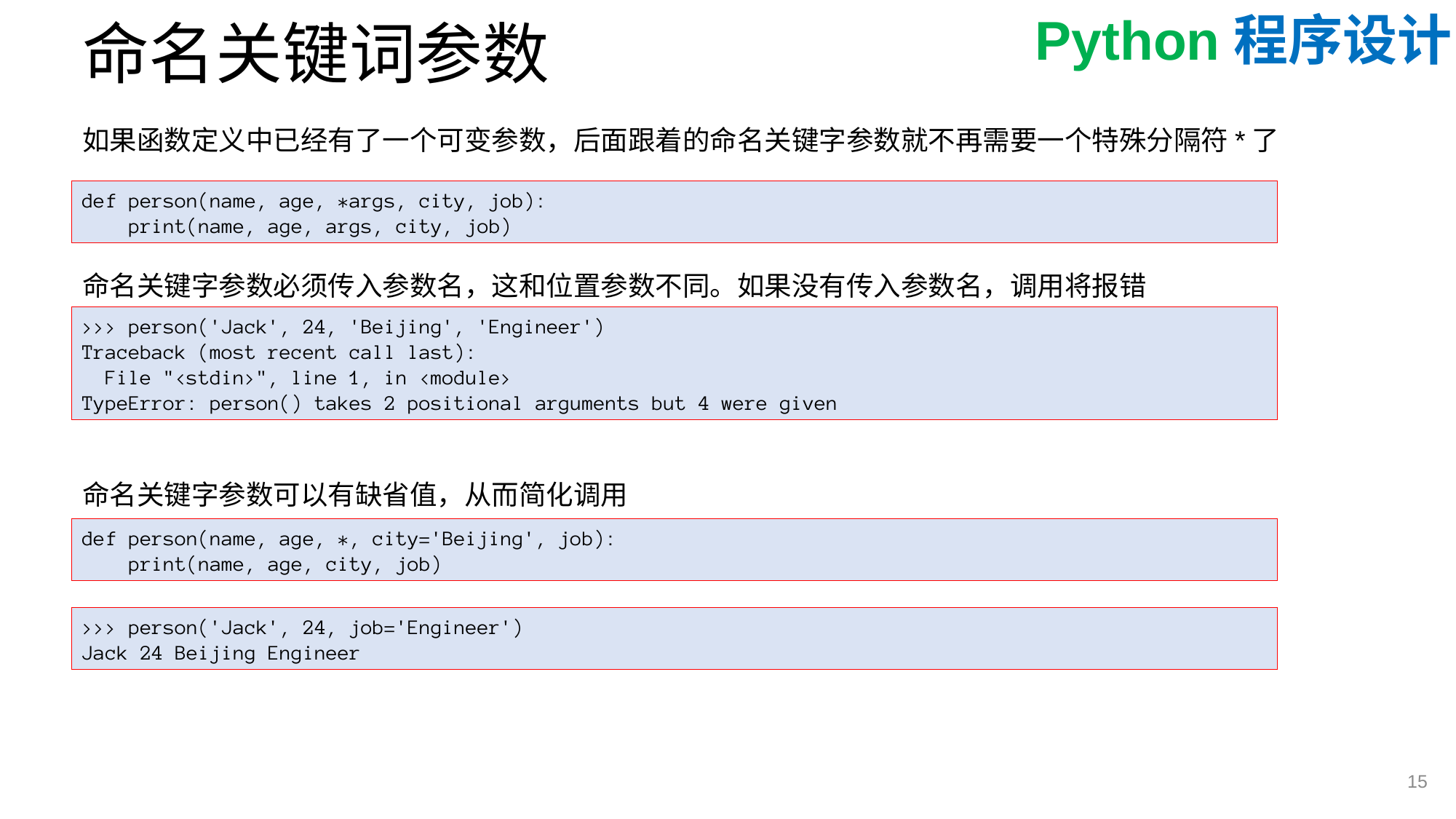

# 命名关键词参数
如果函数定义中已经有了一个可变参数，后面跟着的命名关键字参数就不再需要一个特殊分隔符*了
def person(name, age, *args, city, job):
    print(name, age, args, city, job)
命名关键字参数必须传入参数名，这和位置参数不同。如果没有传入参数名，调用将报错
>>> person('Jack', 24, 'Beijing', 'Engineer')
Traceback (most recent call last):
  File "<stdin>", line 1, in <module>
TypeError: person() takes 2 positional arguments but 4 were given
命名关键字参数可以有缺省值，从而简化调用
def person(name, age, *, city='Beijing', job):
    print(name, age, city, job)
>>> person('Jack', 24, job='Engineer')
Jack 24 Beijing Engineer
15